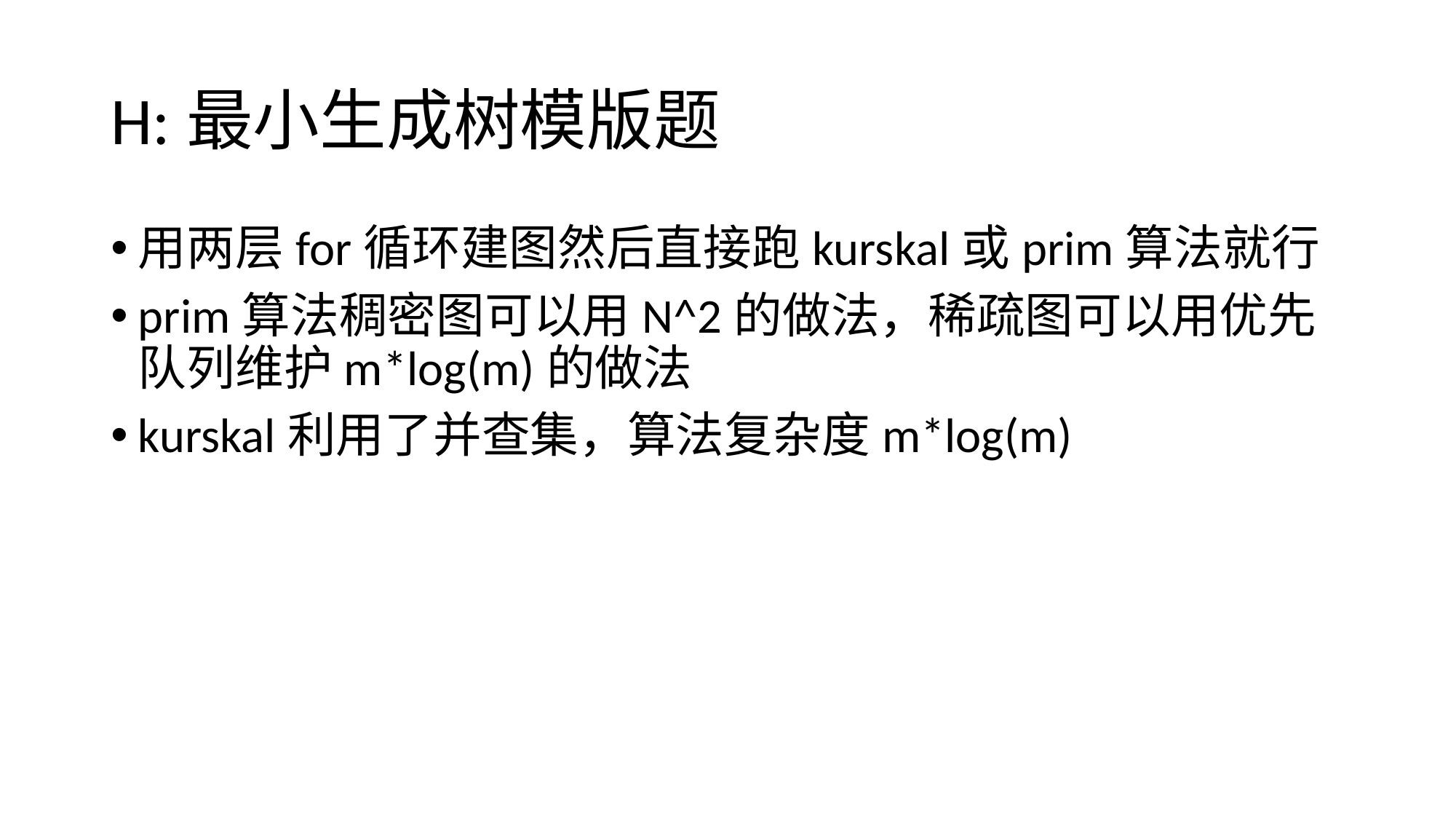

# H:最小生成树模版题
用两层for循环建图然后直接跑kurskal或prim算法就行
prim算法稠密图可以用N^2的做法，稀疏图可以用优先队列维护m*log(m)的做法
kurskal利用了并查集，算法复杂度m*log(m)